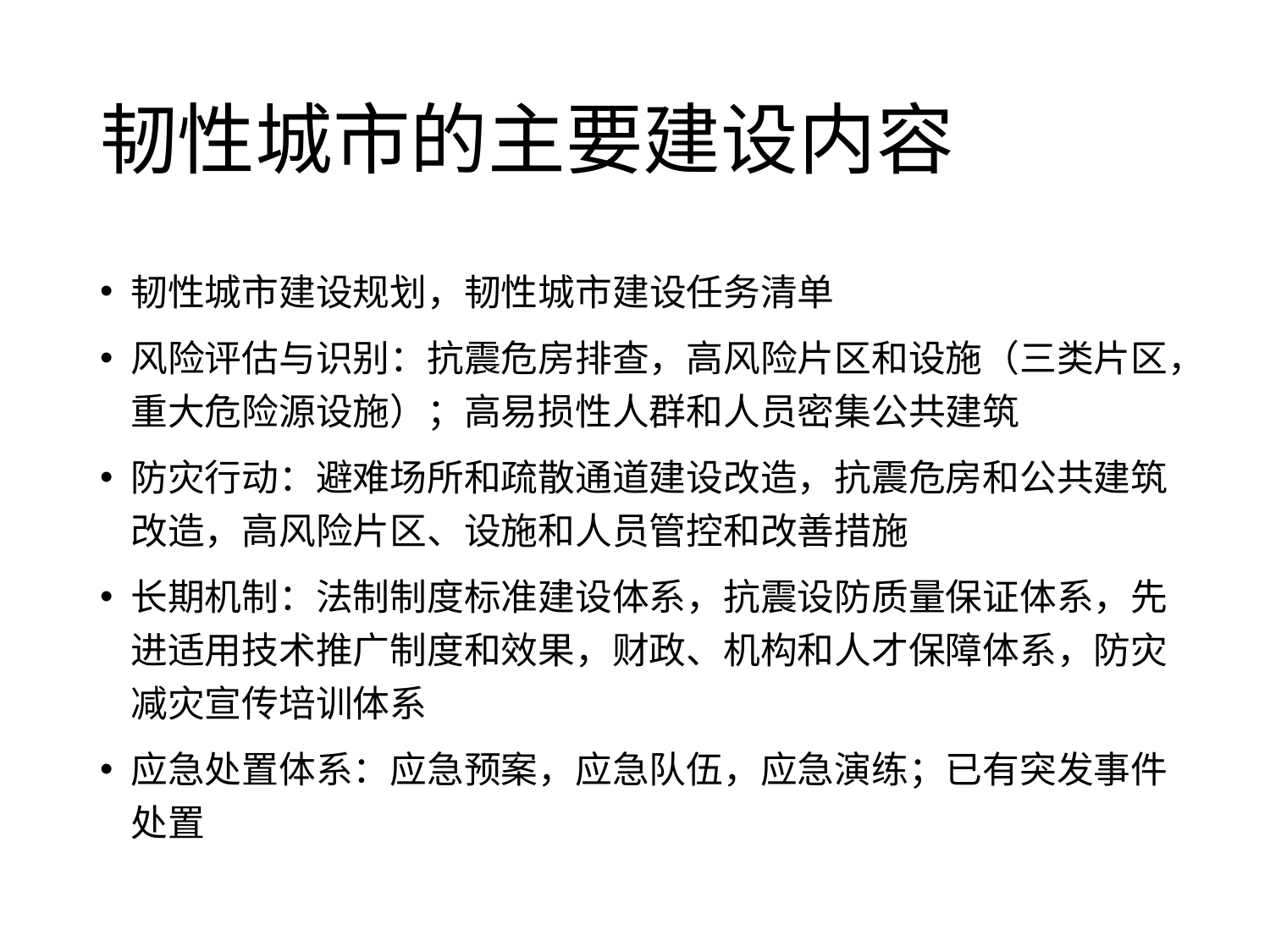

# 韧性城市的主要建设内容
韧性城市建设规划，韧性城市建设任务清单
风险评估与识别：抗震危房排查，高风险片区和设施（三类片区，重大危险源设施）；高易损性人群和人员密集公共建筑
防灾行动：避难场所和疏散通道建设改造，抗震危房和公共建筑改造，高风险片区、设施和人员管控和改善措施
长期机制：法制制度标准建设体系，抗震设防质量保证体系，先进适用技术推广制度和效果，财政、机构和人才保障体系，防灾减灾宣传培训体系
应急处置体系：应急预案，应急队伍，应急演练；已有突发事件处置